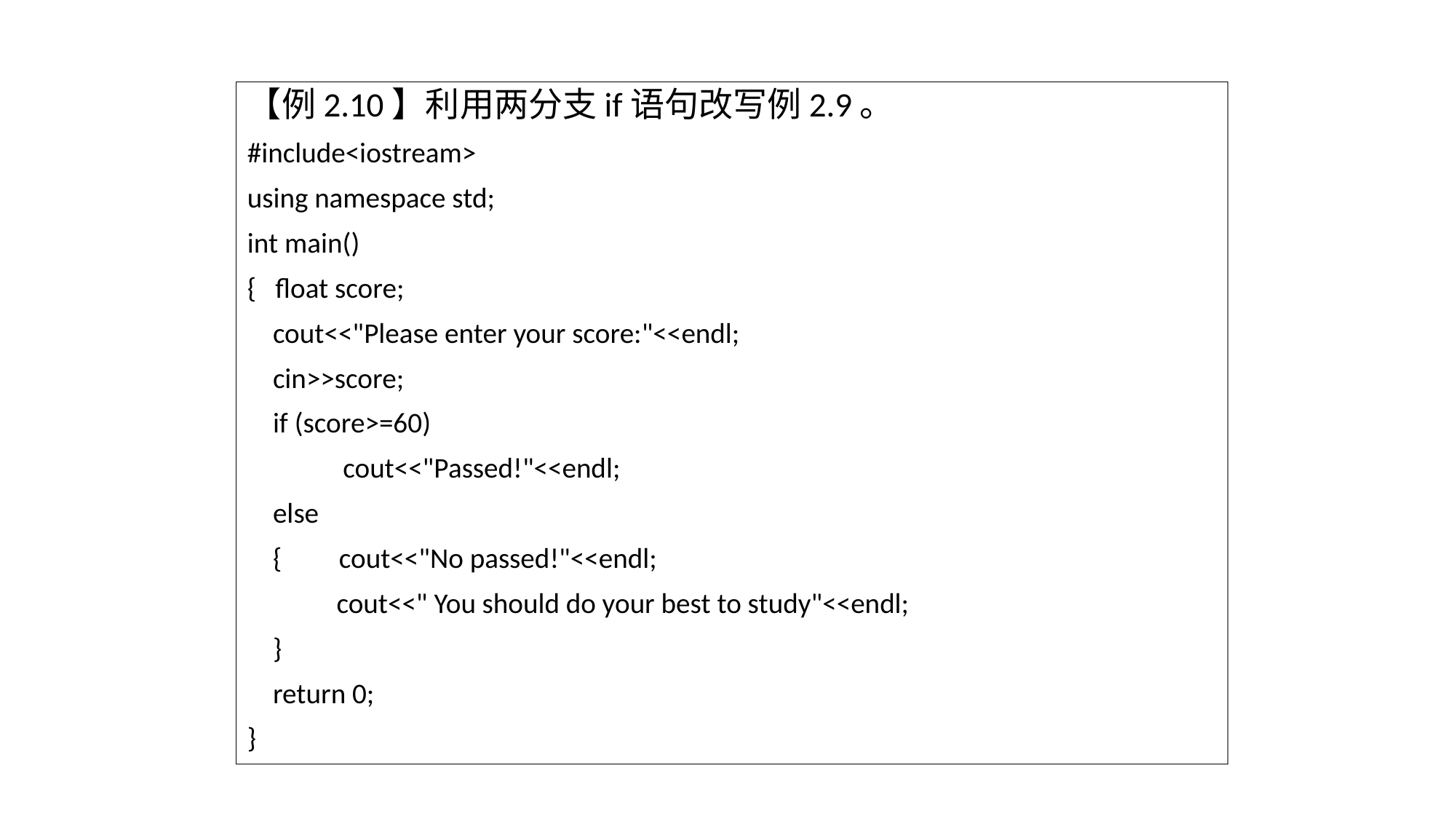

【例2.10】利用两分支if语句改写例2.9。
#include<iostream>
using namespace std;
int main()
{   float score;
    cout<<"Please enter your score:"<<endl;
    cin>>score;
    if (score>=60)
               cout<<"Passed!"<<endl;
    else
    {         cout<<"No passed!"<<endl;
              cout<<" You should do your best to study"<<endl;
    }
    return 0;
}